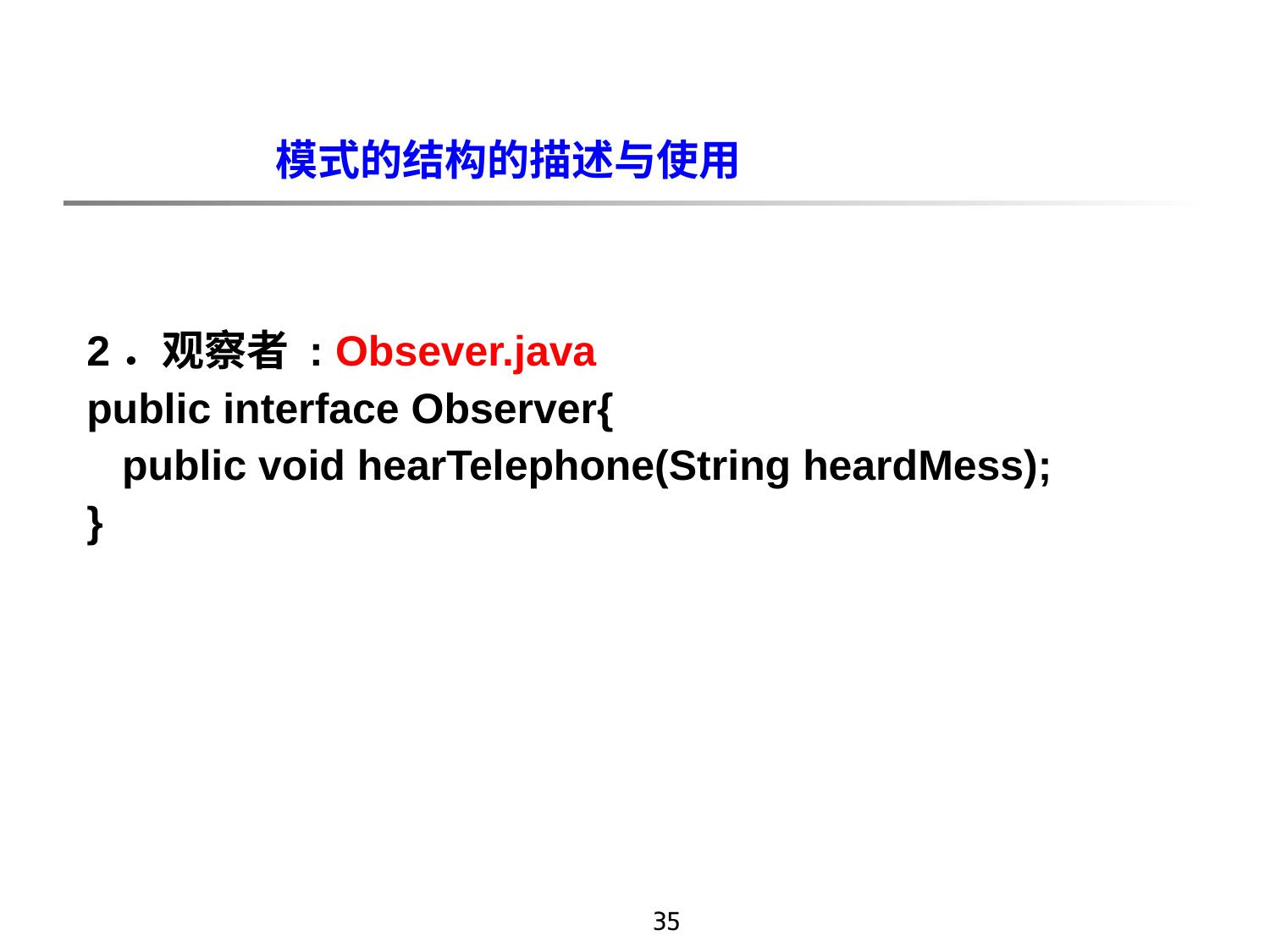

模式的结构的描述与使用

2．观察者 : Obsever.java
public interface Observer{
   public void hearTelephone(String heardMess);
}

35